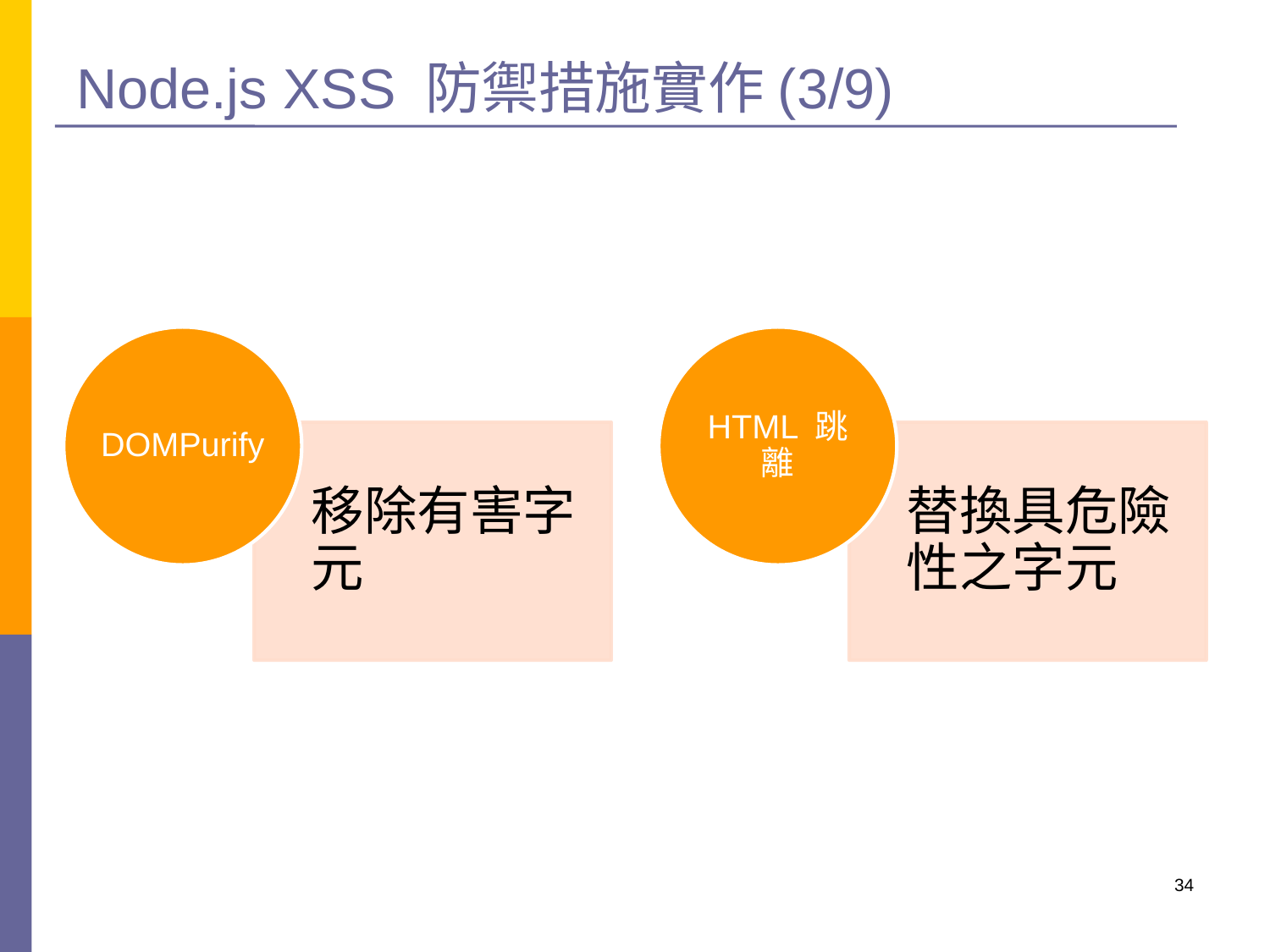

# Node.js XSS 防禦措施實作(3/9)
移除有害字元
DOMPurify
替換具危險性之字元
HTML 跳離
34